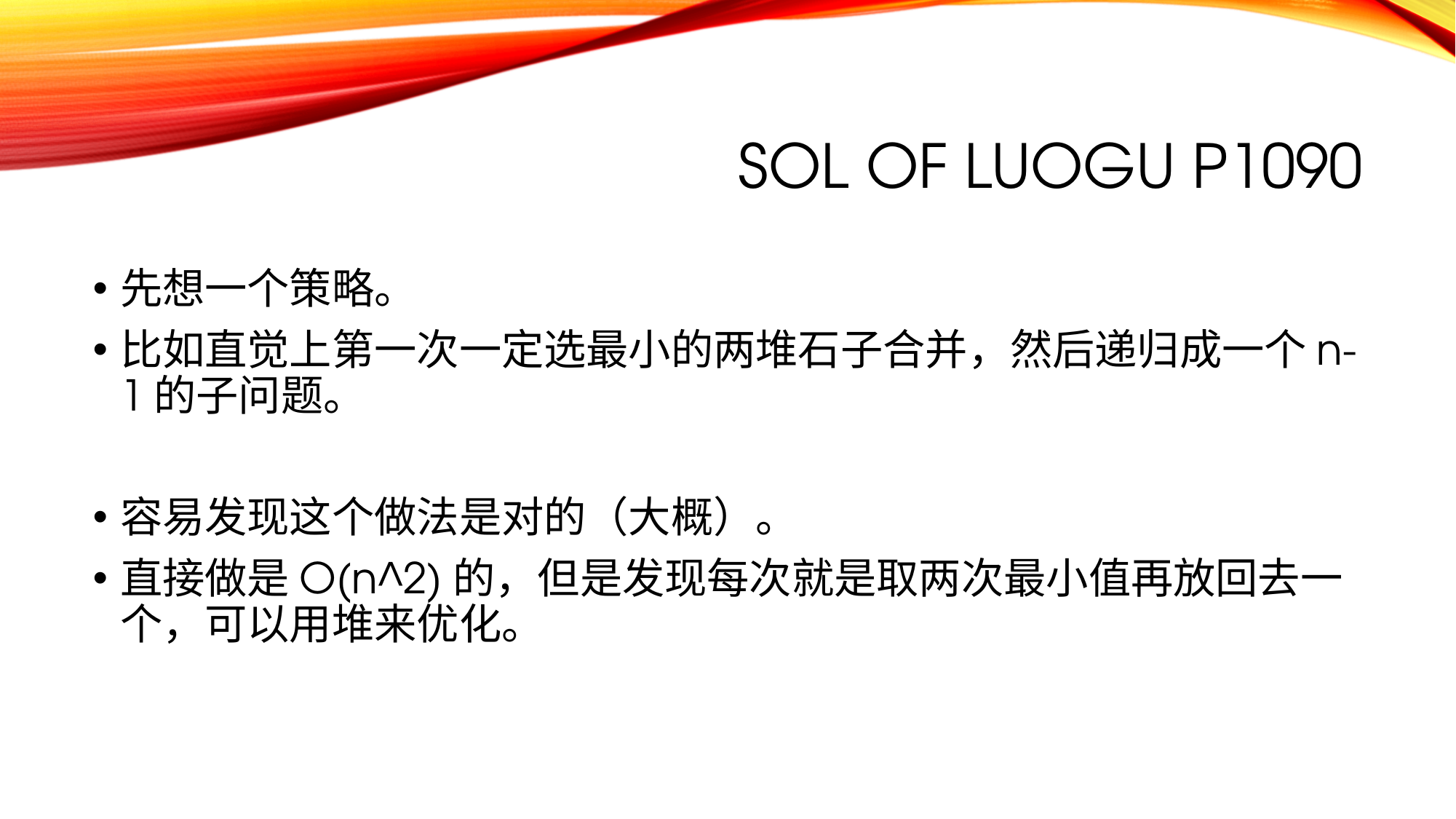

# sol of luogu P1090
先想一个策略。
比如直觉上第一次一定选最小的两堆石子合并，然后递归成一个n-1的子问题。

容易发现这个做法是对的（大概）。
直接做是O(n^2)的，但是发现每次就是取两次最小值再放回去一个，可以用堆来优化。